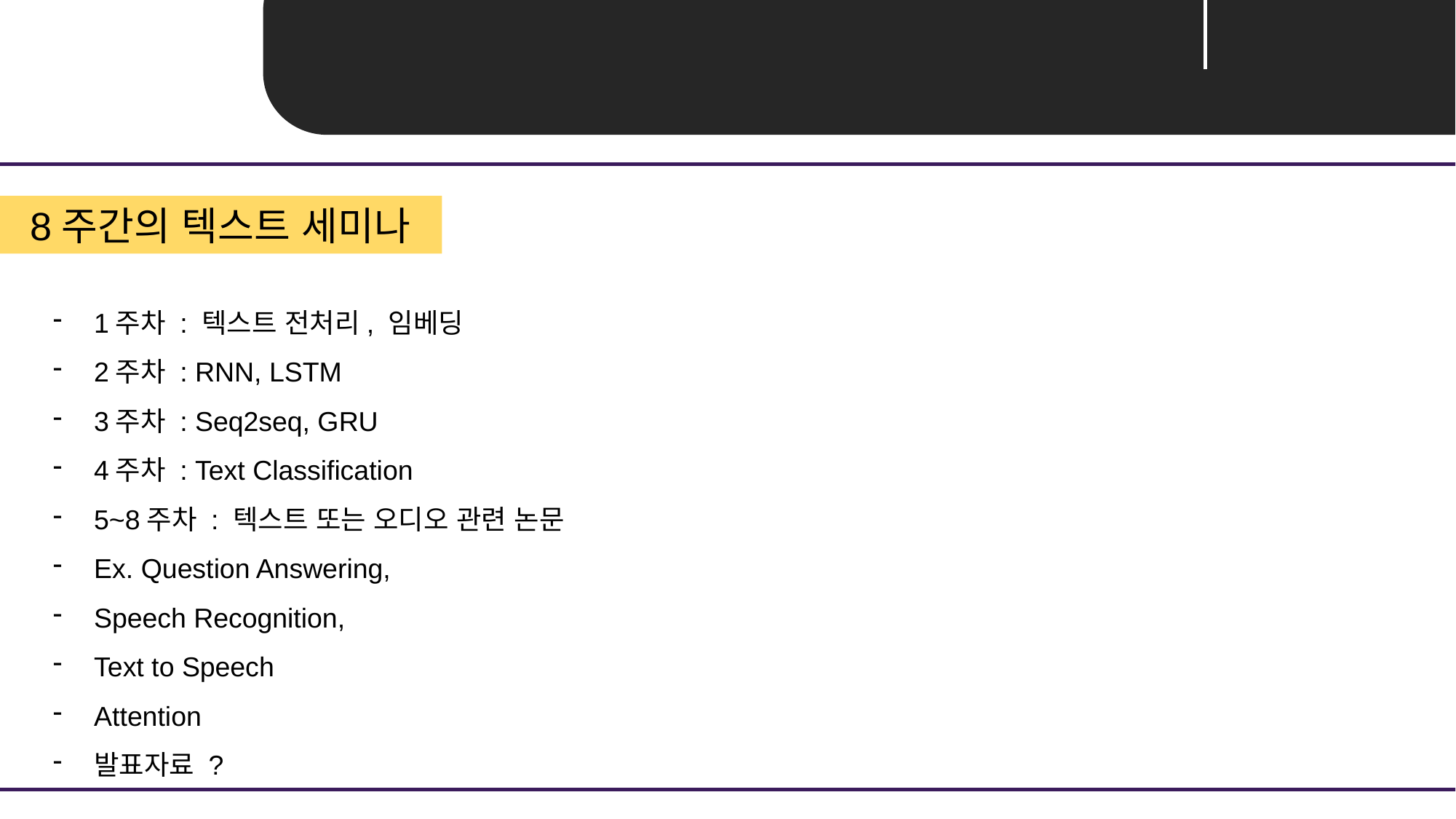

Unit  00 ㅣ  커리큘럼

8주간의 텍스트 세미나
1주차 : 텍스트 전처리, 임베딩
2주차 : RNN, LSTM
3주차 : Seq2seq, GRU
4주차 : Text Classification
5~8주차 : 텍스트 또는 오디오 관련 논문
Ex. Question Answering,
Speech Recognition,
Text to Speech
Attention
발표자료 ?